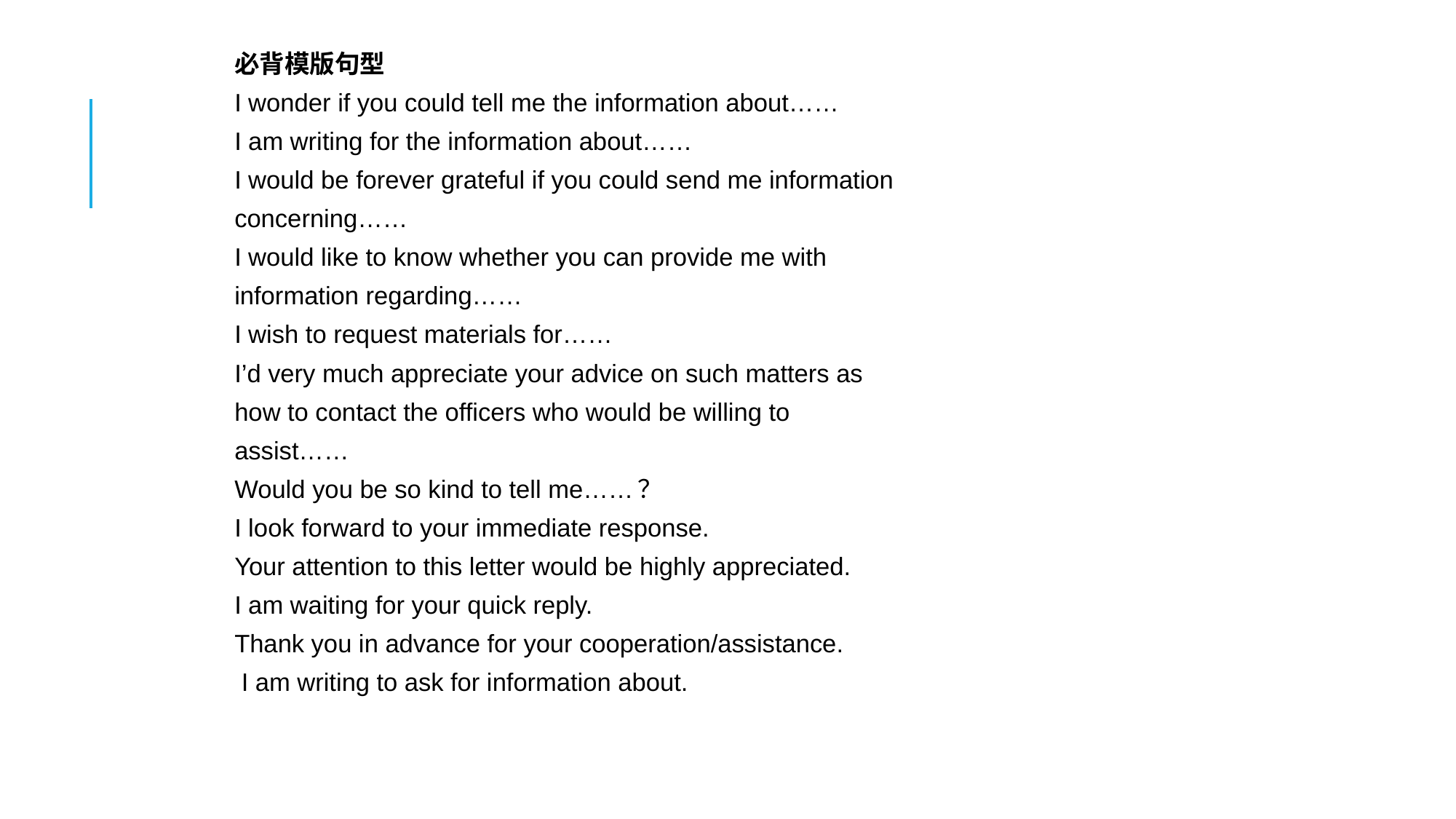

必背模版句型
I wonder if you could tell me the information about……
I am writing for the information about……
I would be forever grateful if you could send me information
concerning……
I would like to know whether you can provide me with
information regarding……
I wish to request materials for……
I’d very much appreciate your advice on such matters as
how to contact the officers who would be willing to
assist……
Would you be so kind to tell me……？
I look forward to your immediate response.
Your attention to this letter would be highly appreciated.
I am waiting for your quick reply.
Thank you in advance for your cooperation/assistance.
 I am writing to ask for information about.